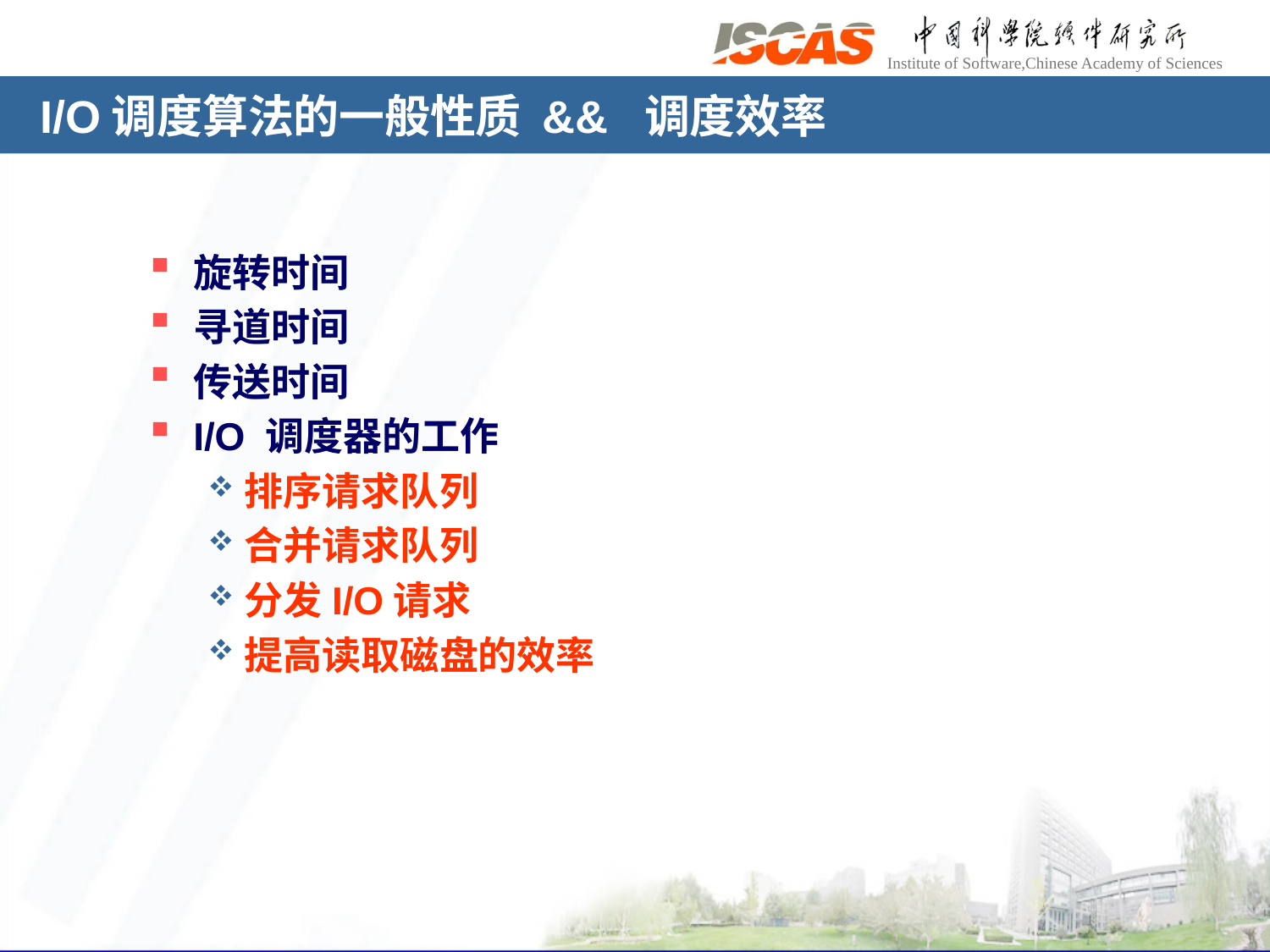

# I/O调度算法的一般性质 &&  调度效率
旋转时间
寻道时间
传送时间
I/O 调度器的工作
排序请求队列
合并请求队列
分发I/O请求
提高读取磁盘的效率